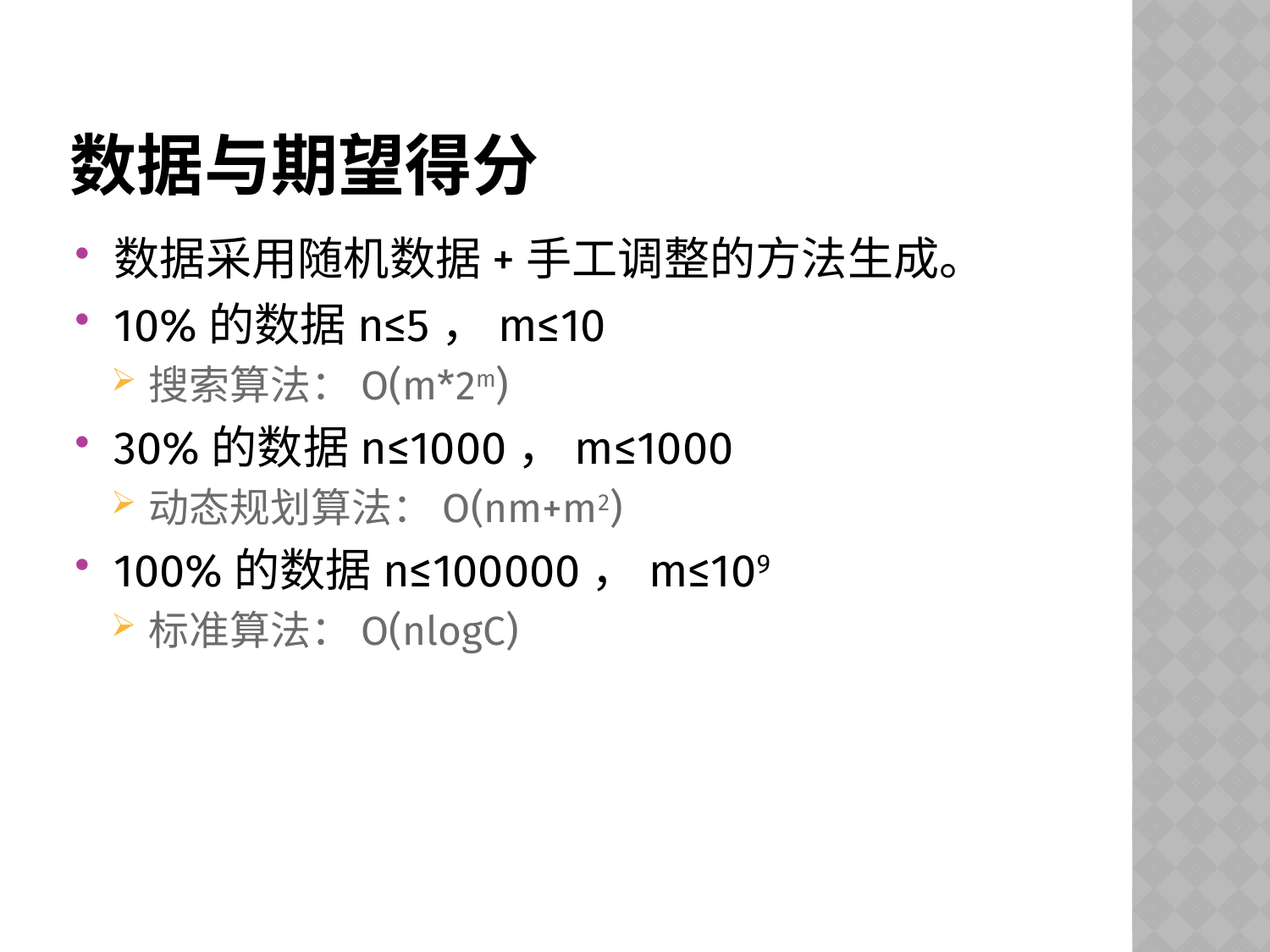

# 数据与期望得分
数据采用随机数据+手工调整的方法生成。
10%的数据n≤5，m≤10
搜索算法：O(m*2m)
30%的数据n≤1000，m≤1000
动态规划算法：O(nm+m2)
100%的数据n≤100000，m≤109
标准算法：O(nlogC)